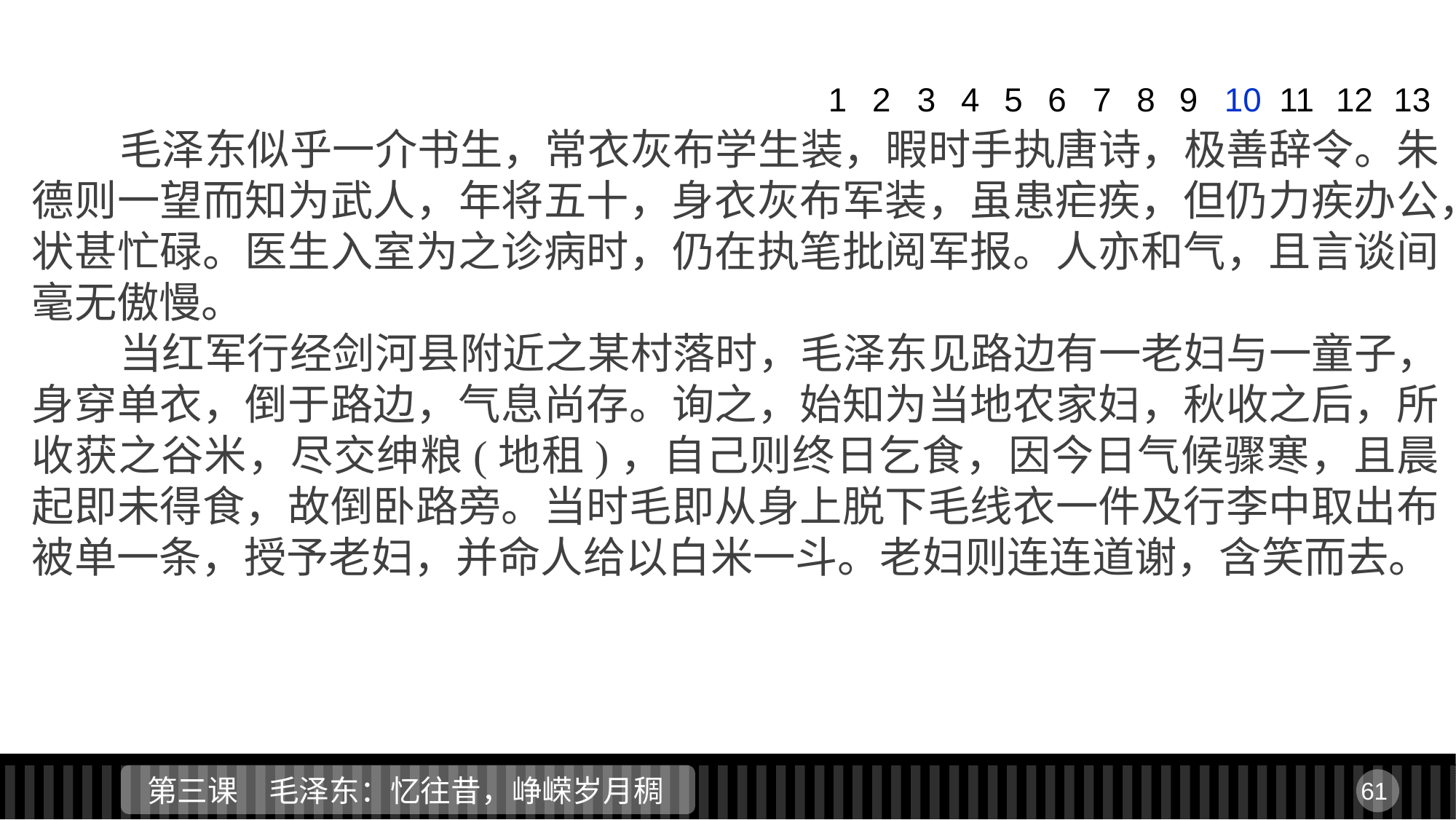

1
2
3
4
5
6
7
8
9
10
11
12
13
        毛泽东似乎一介书生，常衣灰布学生装，暇时手执唐诗，极善辞令。朱德则一望而知为武人，年将五十，身衣灰布军装，虽患疟疾，但仍力疾办公，状甚忙碌。医生入室为之诊病时，仍在执笔批阅军报。人亦和气，且言谈间毫无傲慢。
        当红军行经剑河县附近之某村落时，毛泽东见路边有一老妇与一童子，身穿单衣，倒于路边，气息尚存。询之，始知为当地农家妇，秋收之后，所收获之谷米，尽交绅粮(地租)，自己则终日乞食，因今日气候骤寒，且晨起即未得食，故倒卧路旁。当时毛即从身上脱下毛线衣一件及行李中取出布被单一条，授予老妇，并命人给以白米一斗。老妇则连连道谢，含笑而去。